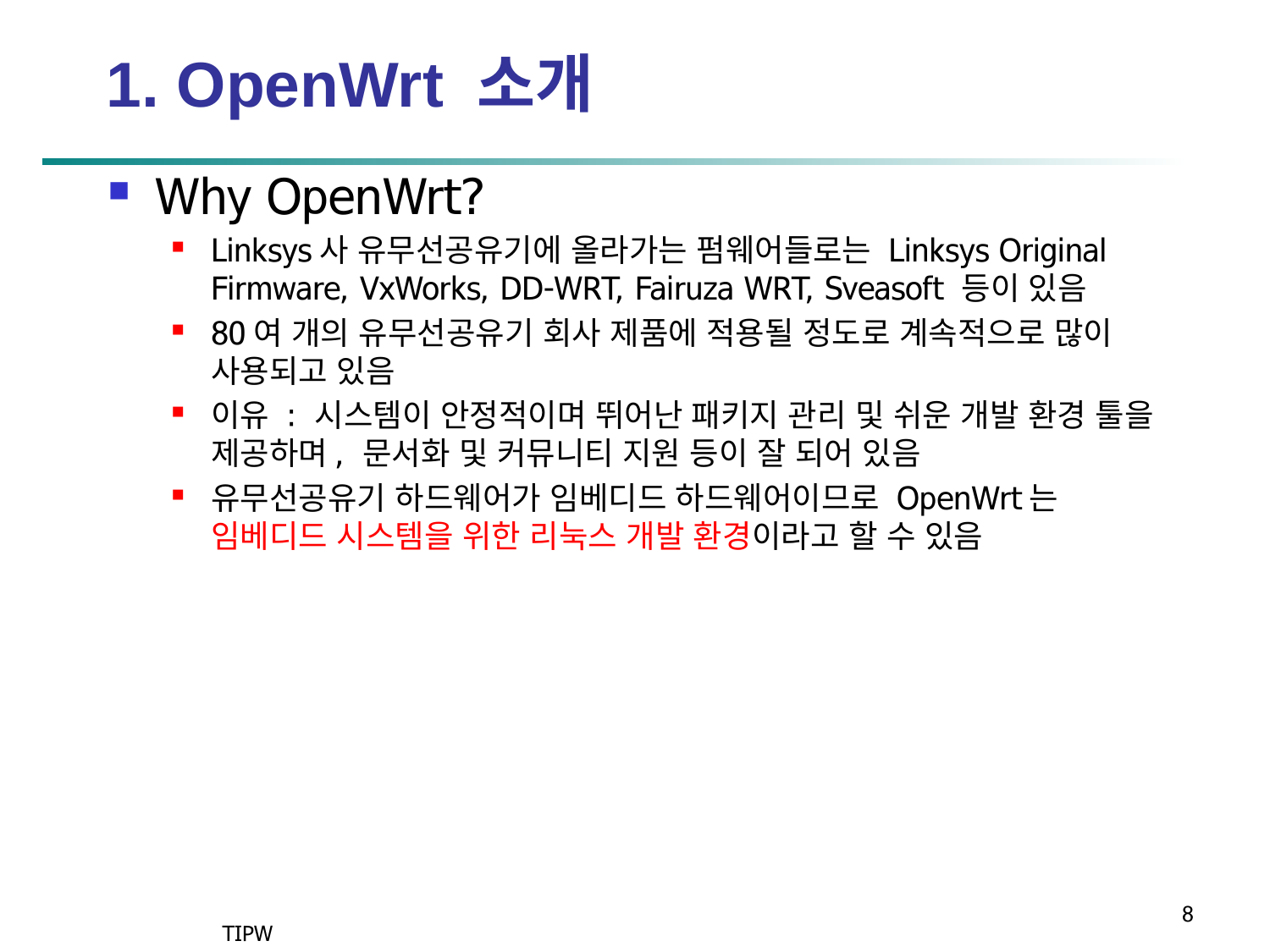

# 1. OpenWrt 소개
Why OpenWrt?
Linksys사 유무선공유기에 올라가는 펌웨어들로는 Linksys Original Firmware, VxWorks, DD-WRT, Fairuza WRT, Sveasoft 등이 있음
80여 개의 유무선공유기 회사 제품에 적용될 정도로 계속적으로 많이 사용되고 있음
이유 : 시스템이 안정적이며 뛰어난 패키지 관리 및 쉬운 개발 환경 툴을 제공하며, 문서화 및 커뮤니티 지원 등이 잘 되어 있음
유무선공유기 하드웨어가 임베디드 하드웨어이므로 OpenWrt는 임베디드 시스템을 위한 리눅스 개발 환경이라고 할 수 있음
8
TIPW